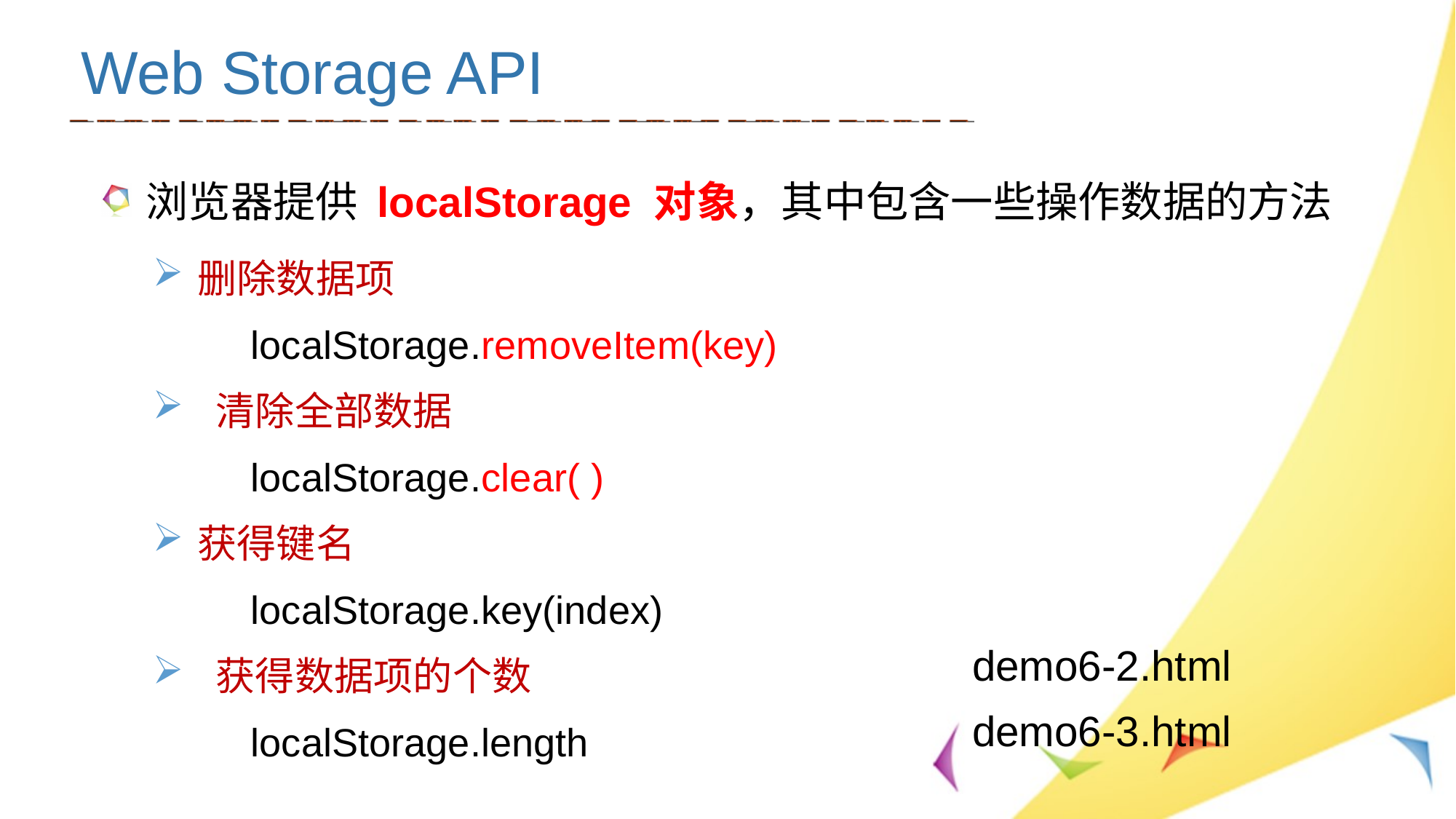

Web Storage API

浏览器提供 localStorage 对象，其中包含一些操作数据的方法
删除数据项
         localStorage.removeItem(key)
 清除全部数据
         localStorage.clear( )
获得键名
         localStorage.key(index)
 获得数据项的个数
         localStorage.length

demo6-2.html
demo6-3.html